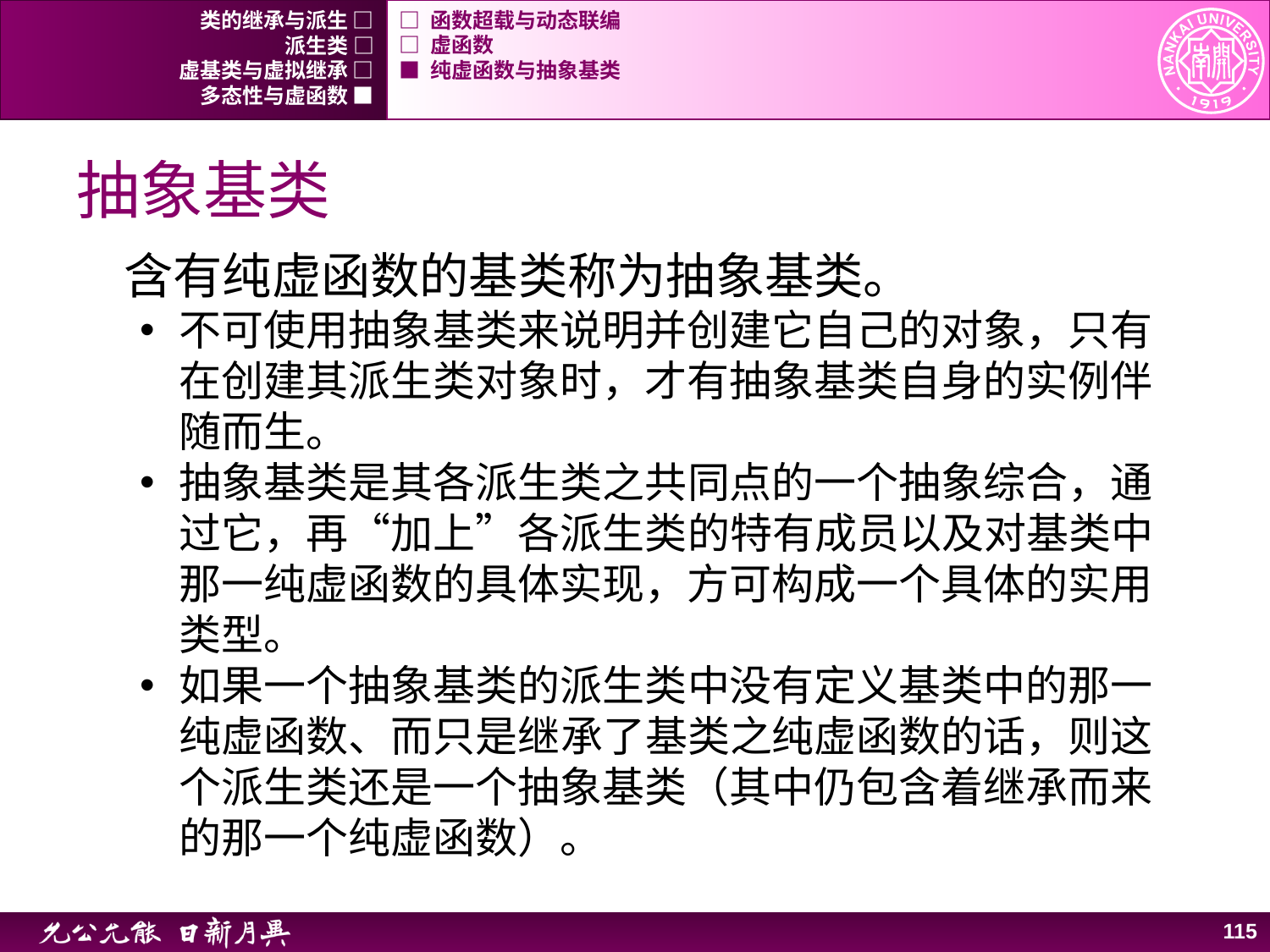

类的继承与派生 □
□ 函数超载与动态联编
派生类 □
□ 虚函数
虚基类与虚拟继承 □
■ 纯虚函数与抽象基类
多态性与虚函数 ■

# 抽象基类
含有纯虚函数的基类称为抽象基类。
不可使用抽象基类来说明并创建它自己的对象，只有在创建其派生类对象时，才有抽象基类自身的实例伴随而生。
抽象基类是其各派生类之共同点的一个抽象综合，通过它，再“加上”各派生类的特有成员以及对基类中那一纯虚函数的具体实现，方可构成一个具体的实用类型。
如果一个抽象基类的派生类中没有定义基类中的那一纯虚函数、而只是继承了基类之纯虚函数的话，则这个派生类还是一个抽象基类（其中仍包含着继承而来的那一个纯虚函数）。
115